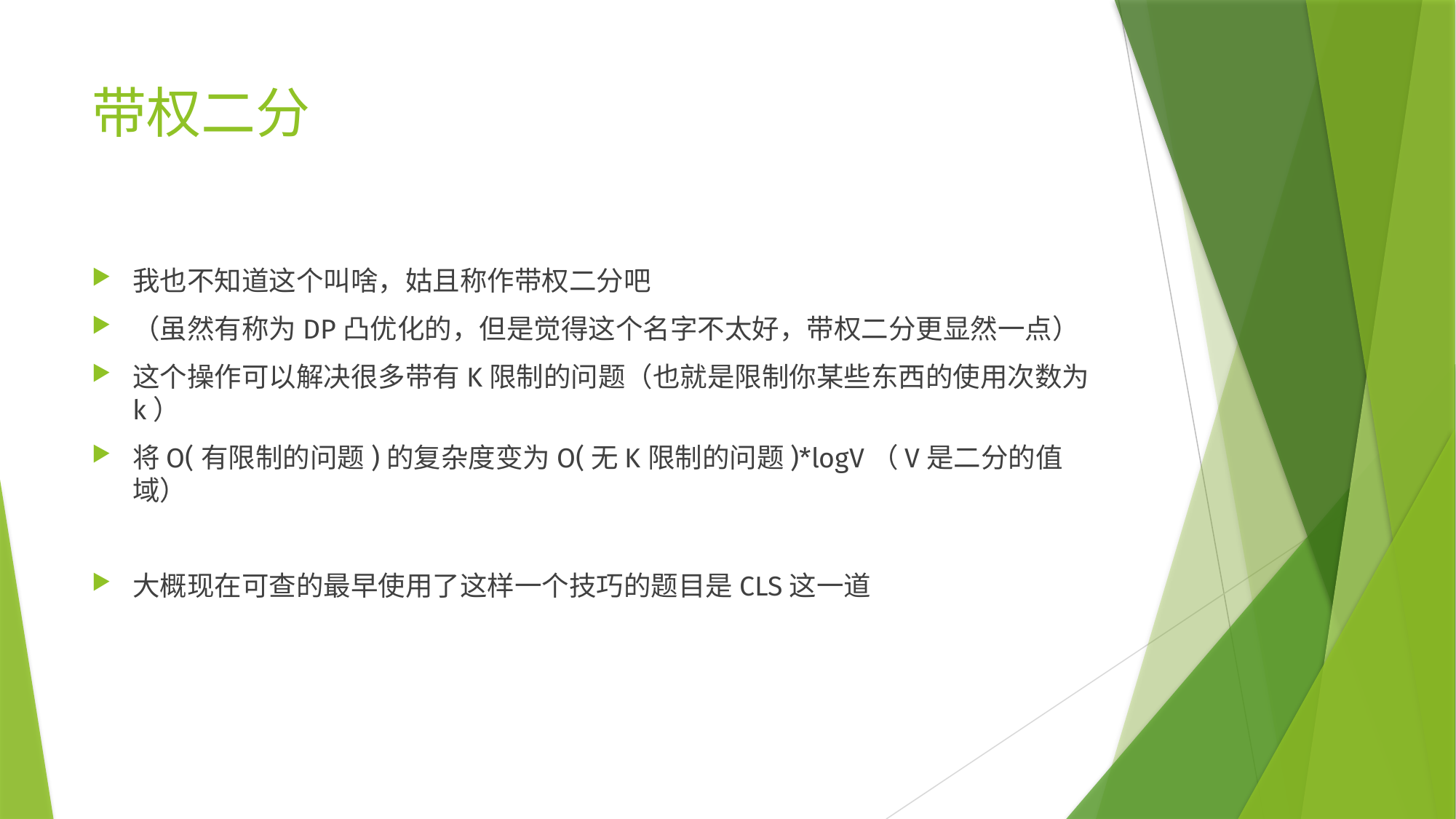

# 带权二分
我也不知道这个叫啥，姑且称作带权二分吧
（虽然有称为DP凸优化的，但是觉得这个名字不太好，带权二分更显然一点）
这个操作可以解决很多带有K限制的问题（也就是限制你某些东西的使用次数为k）
将O(有限制的问题)的复杂度变为O(无K限制的问题)*logV（V是二分的值域）

大概现在可查的最早使用了这样一个技巧的题目是CLS这一道